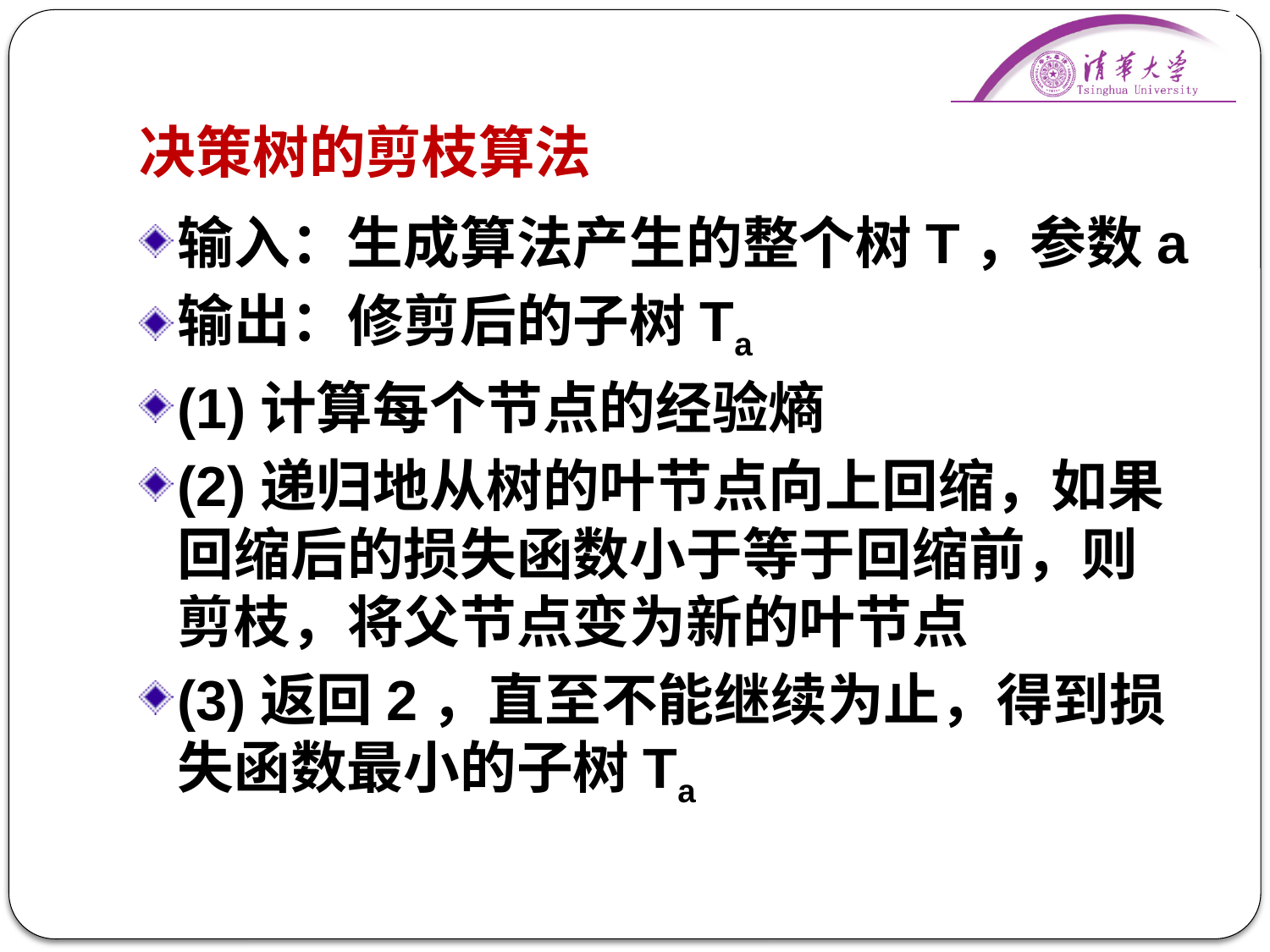

# 决策树的剪枝算法
输入：生成算法产生的整个树T，参数a
输出：修剪后的子树Ta
(1)计算每个节点的经验熵
(2)递归地从树的叶节点向上回缩，如果回缩后的损失函数小于等于回缩前，则剪枝，将父节点变为新的叶节点
(3)返回2，直至不能继续为止，得到损失函数最小的子树Ta

126